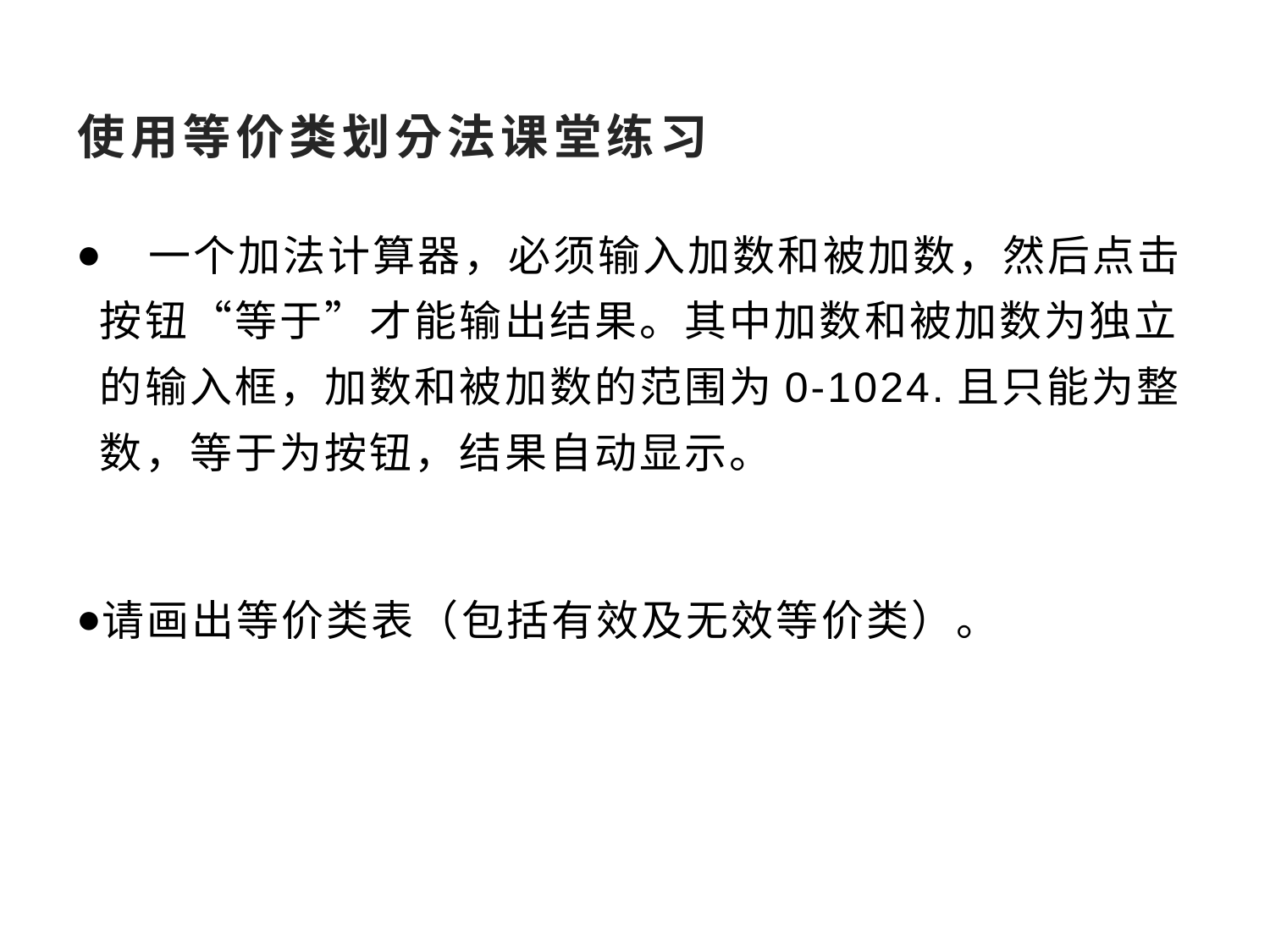

# 使用等价类划分法课堂练习
   一个加法计算器，必须输入加数和被加数，然后点击按钮“等于”才能输出结果。其中加数和被加数为独立的输入框，加数和被加数的范围为0-1024.且只能为整数，等于为按钮，结果自动显示。

请画出等价类表（包括有效及无效等价类）。